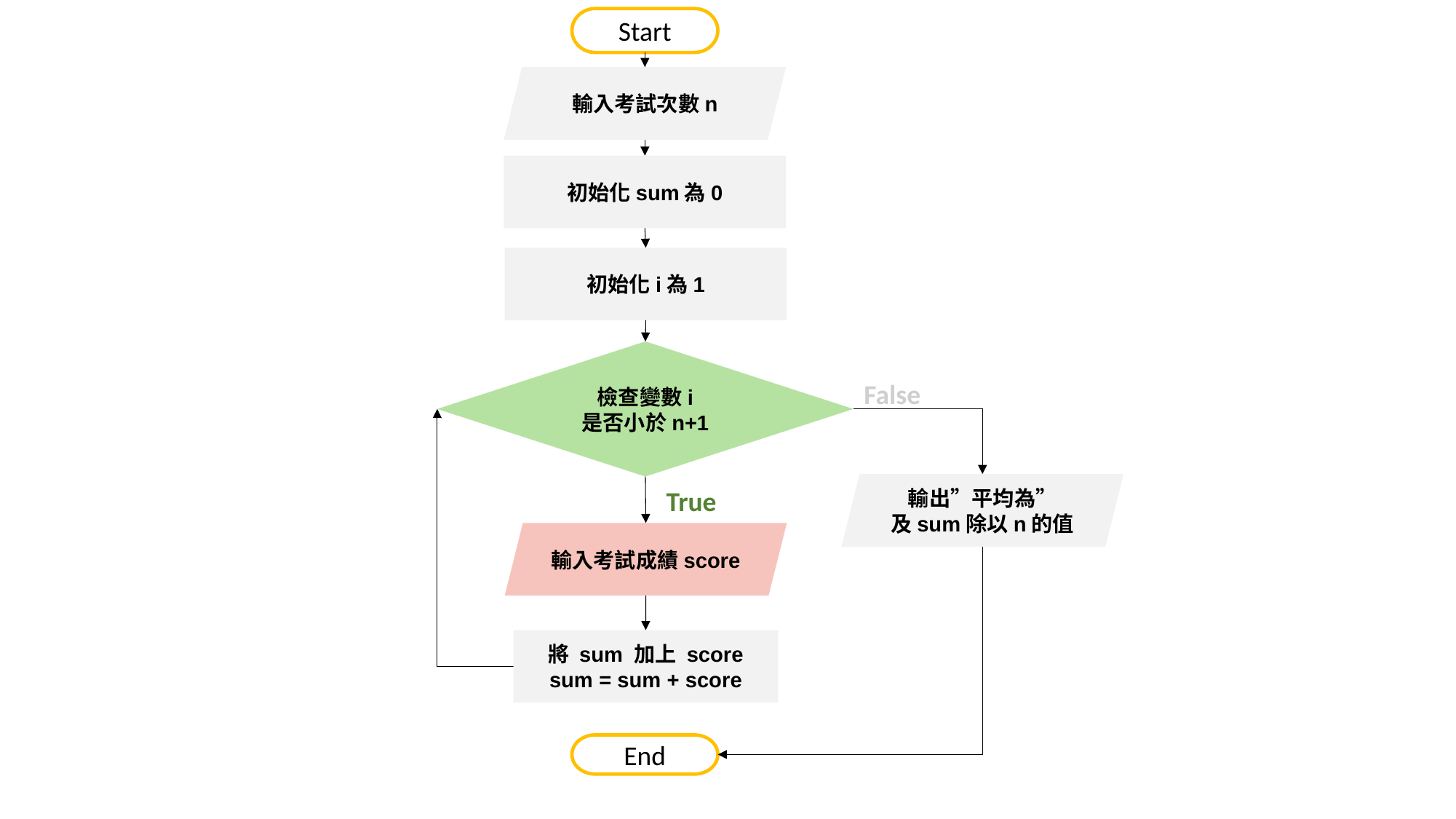

Start
輸入考試次數n
初始化sum為0
初始化i為1
檢查變數i
是否小於n+1
False
輸出”平均為”
及sum除以n的值
True
輸入考試成績score
將 sum 加上 score
sum = sum + score
End